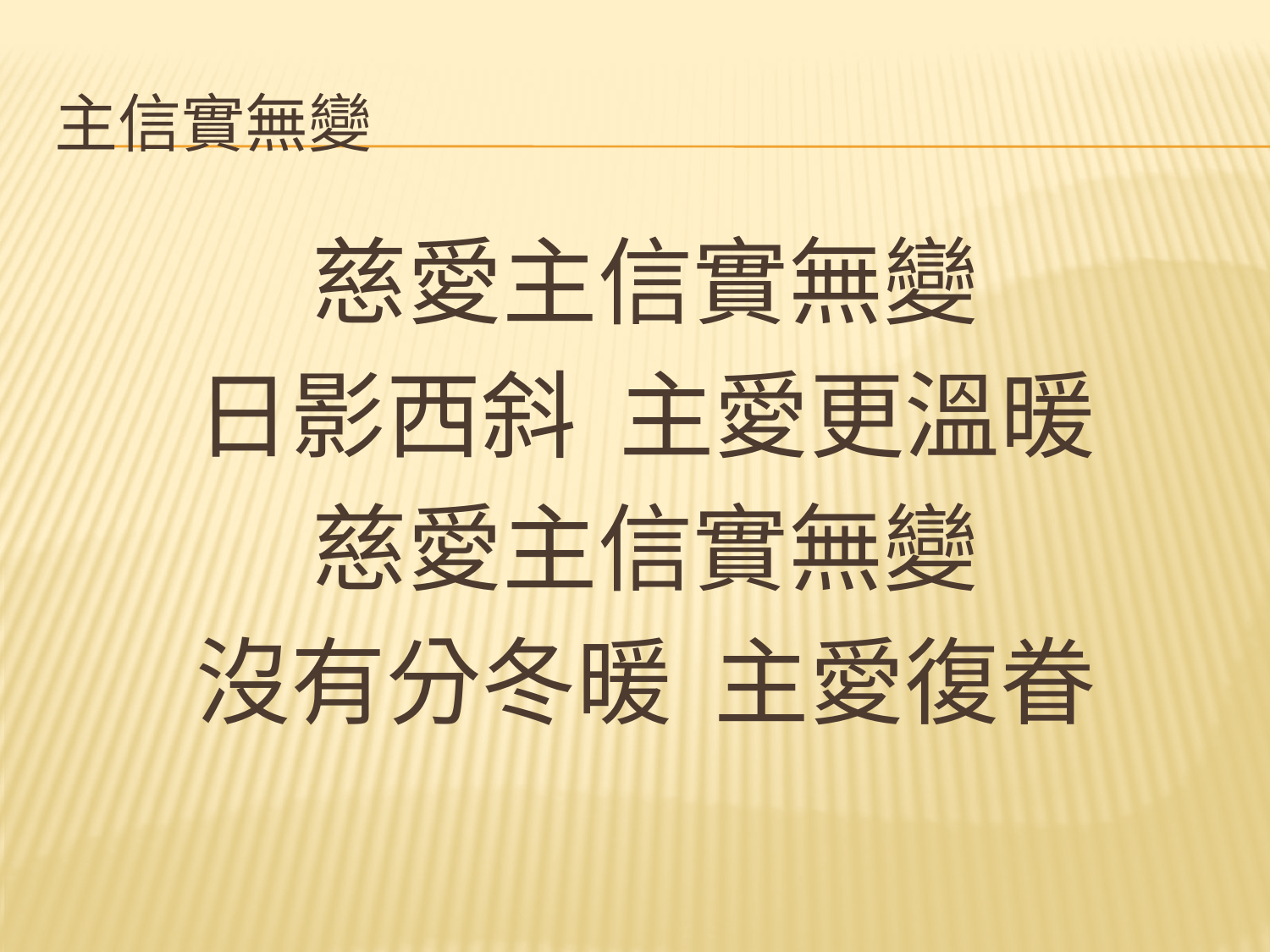

# 主信實無變
慈愛主信實無變
日影西斜  主愛更溫暖
慈愛主信實無變
沒有分冬暖  主愛復眷